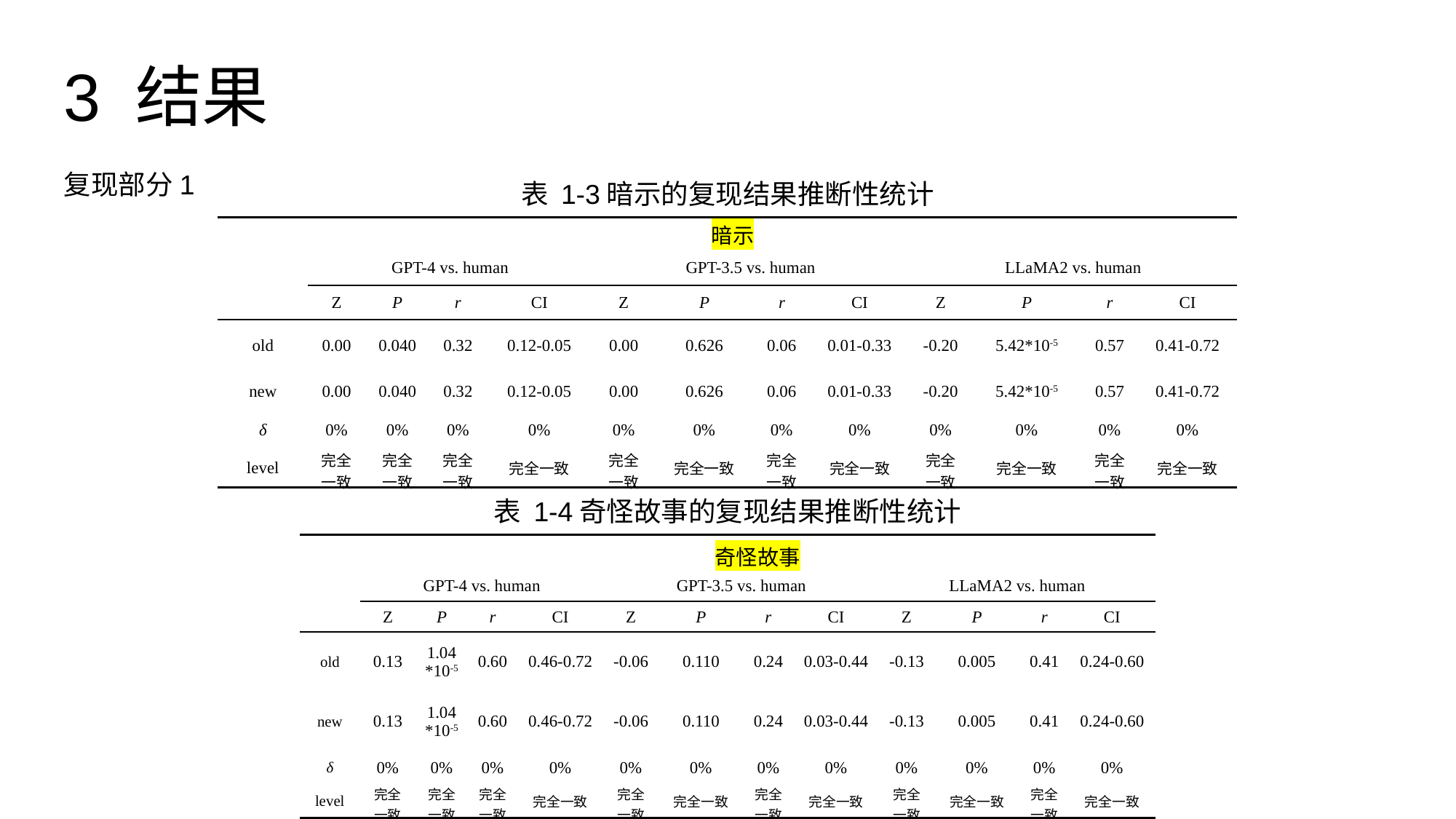

3 结果
复现部分1
表 1-3暗示的复现结果推断性统计
| 暗示 |  |  |  |  |  |  |  |  |  |  |  |  |
| --- | --- | --- | --- | --- | --- | --- | --- | --- | --- | --- | --- | --- |
|  | GPT-4 vs. human |  |  |  | GPT-3.5 vs. human |  |  |  | LLaMA2 vs. human |  |  |  |
|  | Z | P | r | CI | Z | P | r | CI | Z | P | r | CI |
| old | 0.00 | 0.040 | 0.32 | 0.12-0.05 | 0.00 | 0.626 | 0.06 | 0.01-0.33 | -0.20 | 5.42\*10-5 | 0.57 | 0.41-0.72 |
| new | 0.00 | 0.040 | 0.32 | 0.12-0.05 | 0.00 | 0.626 | 0.06 | 0.01-0.33 | -0.20 | 5.42\*10-5 | 0.57 | 0.41-0.72 |
| δ | 0% | 0% | 0% | 0% | 0% | 0% | 0% | 0% | 0% | 0% | 0% | 0% |
| level | 完全一致 | 完全一致 | 完全一致 | 完全一致 | 完全一致 | 完全一致 | 完全一致 | 完全一致 | 完全一致 | 完全一致 | 完全一致 | 完全一致 |
表 1-4奇怪故事的复现结果推断性统计
|  | 奇怪故事 |  |  |  |  |  |  |  |  |  |  |  |
| --- | --- | --- | --- | --- | --- | --- | --- | --- | --- | --- | --- | --- |
|  | GPT-4 vs. human |  |  |  | GPT-3.5 vs. human |  |  |  | LLaMA2 vs. human |  |  |  |
|  | Z | P | r | CI | Z | P | r | CI | Z | P | r | CI |
| old | 0.13 | 1.04\*10-5 | 0.60 | 0.46-0.72 | -0.06 | 0.110 | 0.24 | 0.03-0.44 | -0.13 | 0.005 | 0.41 | 0.24-0.60 |
| new | 0.13 | 1.04\*10-5 | 0.60 | 0.46-0.72 | -0.06 | 0.110 | 0.24 | 0.03-0.44 | -0.13 | 0.005 | 0.41 | 0.24-0.60 |
| δ | 0% | 0% | 0% | 0% | 0% | 0% | 0% | 0% | 0% | 0% | 0% | 0% |
| level | 完全一致 | 完全一致 | 完全一致 | 完全一致 | 完全一致 | 完全一致 | 完全一致 | 完全一致 | 完全一致 | 完全一致 | 完全一致 | 完全一致 |